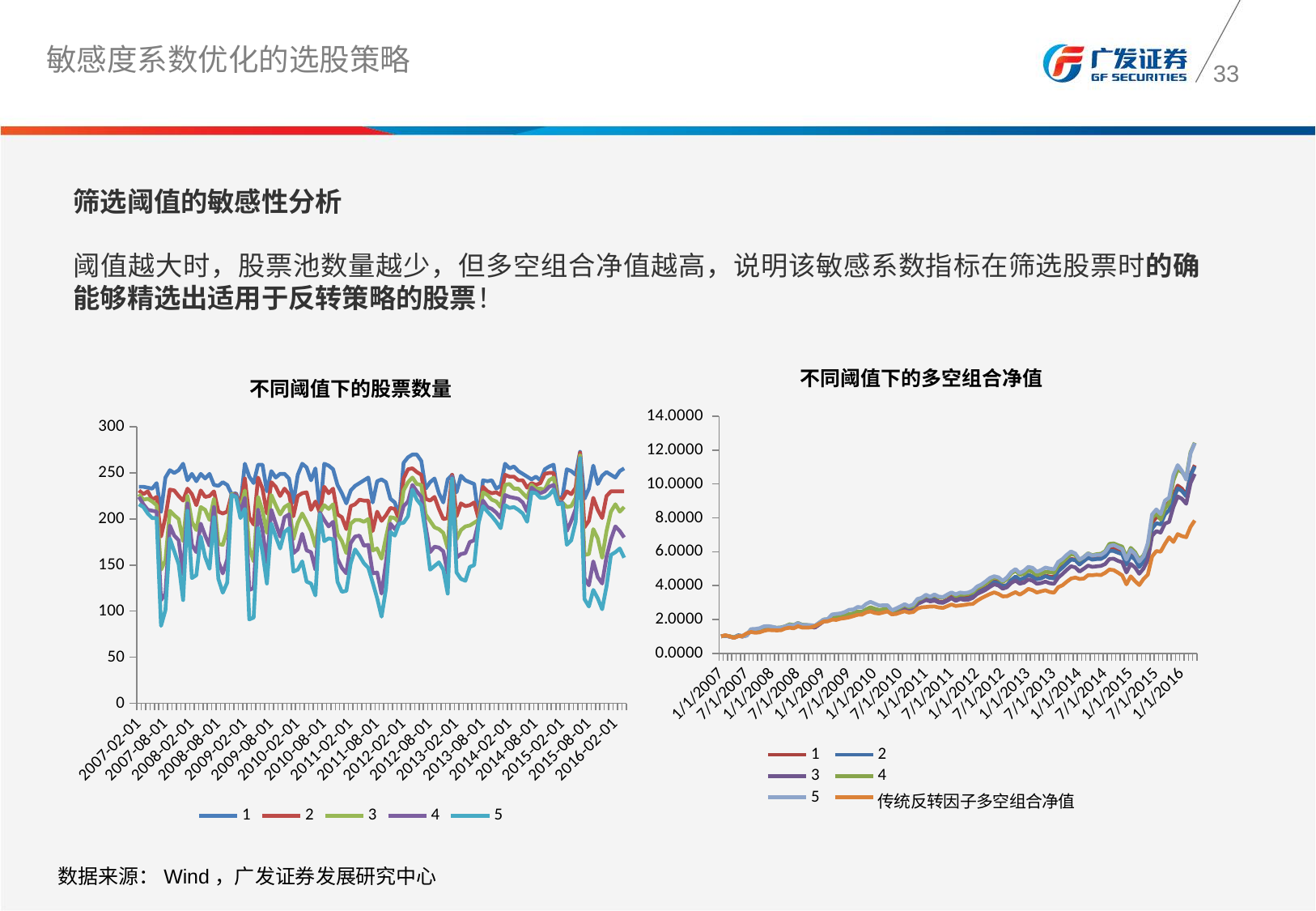

敏感度系数优化的选股策略
33
筛选阈值的敏感性分析

阈值越大时，股票池数量越少，但多空组合净值越高，说明该敏感系数指标在筛选股票时的确能够精选出适用于反转策略的股票！

### Chart: 不同阈值下的多空组合净值

| Category | 1  | 2  | 3  | 4  | 5  | 传统反转因子多空组合净值 |
|---|---|---|---|---|---|---|
| 39113 | 1.0 | 1.0 | 1.0 | 1.0 | 1.0 | 1.0 |
| 39141 | 1.041321914893617 | 1.0427742608695652 | 1.0378883333333333 | 1.0433940454545454 | 1.0476718139534884 | 1.0644237800000003 |
| 39172 | 0.9936865995852376 | 0.9803741856439033 | 0.984667872790606 | 1.0049734134335284 | 0.9872519568286157 | 0.9961050169892361 |
| 39202 | 0.9156091871546097 | 0.9349284713937698 | 0.9166558781490859 | 0.9382331529753463 | 0.9123455389666257 | 0.9113901302596672 |
| 39233 | 1.024671935673436 | 1.0645442348758853 | 1.0250366219493074 | 1.0292544692871233 | 1.033113242558323 | 1.0063933736406259 |
| 39263 | 0.9940627393972241 | 1.0217142331206266 | 0.989874123240873 | 0.9972230660522062 | 0.9971925666381777 | 1.0215095631356481 |
| 39294 | 1.1194158207517988 | 1.141186542208777 | 1.0635994700695868 | 1.0600991135748274 | 1.0395334876667055 | 1.179777431052726 |
| 39325 | 1.3016121681895698 | 1.3741584624361753 | 1.3321493128214918 | 1.4055063681680036 | 1.4273103527109703 | 1.2581037277356155 |
| 39355 | 1.2637026096620751 | 1.3254484881801398 | 1.3224224784024157 | 1.4024550508297207 | 1.4361797000230119 | 1.209594405834487 |
| 39386 | 1.2989173256937017 | 1.3641771421395437 | 1.3706697731650115 | 1.4382203426647258 | 1.4788670951644078 | 1.2349819901172883 |
| 39416 | 1.374123885479318 | 1.4505548986167731 | 1.4490857223542932 | 1.5525616130712274 | 1.588272943431123 | 1.3222837561857121 |
| 39447 | 1.4558567213367093 | 1.5227279169405865 | 1.5266528797298644 | 1.5792650628811333 | 1.6049328436943449 | 1.3758062324699678 |
| 39478 | 1.4227636118736562 | 1.4986915574633368 | 1.4997357842949561 | 1.54465355921918 | 1.5678777627520948 | 1.359394163489154 |
| 39507 | 1.3846032625357036 | 1.4468312011557005 | 1.4464575936483504 | 1.5069247600014328 | 1.5017409622682183 | 1.3520660229962664 |
| 39538 | 1.3988223592026103 | 1.4730848954233136 | 1.4734827382066944 | 1.5271249451350557 | 1.518860364277791 | 1.3577959435951221 |
| 39568 | 1.496604409862321 | 1.5714425177020506 | 1.5361691494211442 | 1.5920492525236771 | 1.5845460121649244 | 1.4628128514059224 |
| 39599 | 1.5822288584823105 | 1.6719313738085302 | 1.6360046727156565 | 1.7109646295783316 | 1.6684724117582144 | 1.5083537408491607 |
| 39629 | 1.539062813669045 | 1.6271368769793602 | 1.588013356567136 | 1.664240399734068 | 1.6428290263930565 | 1.473817206581536 |
| 39660 | 1.661723074538858 | 1.7625695633273706 | 1.7000471935959705 | 1.7886602403861012 | 1.7800505511072795 | 1.5958459797613924 |
| 39691 | 1.600362500423297 | 1.6786097341362773 | 1.5867767491893865 | 1.674295033654046 | 1.6551933882901362 | 1.5184660892240083 |
| 39721 | 1.574282993116399 | 1.640555856171912 | 1.586958715146595 | 1.672279003044773 | 1.6696373644266589 | 1.5117960447111611 |
| 39752 | 1.537163677824747 | 1.5947607397858101 | 1.5378679058153546 | 1.6377306358980956 | 1.6580211835477692 | 1.5271420293556965 |
| 39782 | 1.52996100705916 | 1.5872881871069595 | 1.5306619352564967 | 1.614323097829416 | 1.6343236394450487 | 1.6029795818336743 |
| 39813 | 1.706604219089316 | 1.7687120523169109 | 1.701385674793717 | 1.7943780594996848 | 1.8140264752383297 | 1.7396202223352824 |
| 39844 | 1.882658145346093 | 1.9535131516985897 | 1.8902404569162055 | 1.9884263480898778 | 1.9909574567993764 | 1.8771039934937535 |
| 39872 | 1.910214286774845 | 1.9729067756066494 | 1.9367293183588896 | 2.0060063417738956 | 2.0255043609747636 | 1.8921225336063376 |
| 39903 | 2.095298418593348 | 2.1523372706771107 | 2.113844623053223 | 2.204677950102877 | 2.2914509455383687 | 1.9819288562919797 |
| 39933 | 2.0956509636974805 | 2.128762097506385 | 2.084476204628783 | 2.1670984207593116 | 2.3258331485535293 | 1.9713705663344325 |
| 39964 | 2.1419449207654417 | 2.172872567925934 | 2.1119148281527402 | 2.1887373628688263 | 2.358212663174066 | 2.043256968596225 |
| 39994 | 2.1694890304799648 | 2.190533156558074 | 2.138113492166799 | 2.2318960101360874 | 2.4354922501701743 | 2.075043324712156 |
| 40025 | 2.270390927705878 | 2.2972351485944147 | 2.2153082306222447 | 2.3205402239706623 | 2.56795380267243 | 2.1228298202214693 |
| 40056 | 2.3059684984368514 | 2.349479683947864 | 2.2611900701355236 | 2.3415086254344613 | 2.5894461274114735 | 2.1964594083171156 |
| 40086 | 2.4239294228233383 | 2.468422392881301 | 2.391563979281668 | 2.4711016417403915 | 2.73456206905739 | 2.2741437627058816 |
| 40117 | 2.4252040634241117 | 2.44122674115614 | 2.3534607070013207 | 2.433922338781025 | 2.7046417338805226 | 2.281938435935431 |
| 40147 | 2.5346757950886567 | 2.5841388080907475 | 2.4900265404202915 | 2.5920376007636077 | 2.916395664363829 | 2.4149576476306662 |
| 40178 | 2.627027658186135 | 2.7081734511076245 | 2.5981550743241333 | 2.716035938051942 | 3.038686044109187 | 2.471181435804827 |
| 40209 | 2.5432933509534448 | 2.6134428978746054 | 2.4898646389233225 | 2.6251181627958684 | 2.928100336675439 | 2.3800914091026257 |
| 40237 | 2.4925895799575395 | 2.5466120522431734 | 2.4389411612158662 | 2.557323054359031 | 2.824126623758385 | 2.3469105071664975 |
| 40268 | 2.5220026642796034 | 2.5668388297206994 | 2.4620987290825016 | 2.5979924470395086 | 2.83219167043296 | 2.409334994044206 |
| 40298 | 2.596794285172892 | 2.6247650238361837 | 2.522359479307109 | 2.6569612859671925 | 2.8367911497057436 | 2.4689710465635875 |
| 40329 | 2.4137564267886717 | 2.386590533369806 | 2.3082917386735176 | 2.4657278258903466 | 2.5343620454164855 | 2.296957290575872 |
| 40359 | 2.4966464316555457 | 2.4613021949958935 | 2.403513593150078 | 2.57940791162539 | 2.6456609788133414 | 2.320863861269175 |
| 40390 | 2.6158106960064953 | 2.5787794884136783 | 2.518232652106021 | 2.702522359211001 | 2.7673184725082454 | 2.4063862504638753 |
| 40421 | 2.697424945498883 | 2.6574616170023444 | 2.6457697160429317 | 2.8422831644267075 | 2.899777040923515 | 2.480531679229993 |
| 40451 | 2.620804854375413 | 2.555001707991254 | 2.521879785242744 | 2.711365208371601 | 2.779505556971081 | 2.402075835739032 |
| 40482 | 2.6871592827521407 | 2.6051329521556275 | 2.593777111710837 | 2.782960614275459 | 2.8823841108812522 | 2.437257887508701 |
| 40512 | 2.963139917561474 | 2.922341311030156 | 2.916230510832597 | 3.1347342870724892 | 3.2079393078609018 | 2.636177419726558 |
| 40543 | 3.075863949695562 | 3.0308344741972078 | 3.031730153198531 | 3.244212503974209 | 3.274532919952786 | 2.713403894534383 |
| 40574 | 3.1868034953159836 | 3.151429411978829 | 3.157448328584724 | 3.3841889187769323 | 3.4543498020858436 | 2.7324382118120165 |
| 40602 | 3.146846798865017 | 3.1094985181419466 | 3.062135974133794 | 3.3436490229741263 | 3.338960010427008 | 2.760338427958894 |
| 40633 | 3.2108991916012344 | 3.1614893333652803 | 3.1083910298329185 | 3.4214659524440822 | 3.4721026597324864 | 2.7663255468023684 |
| 40663 | 3.0516834759694915 | 3.000939636105082 | 3.00796266166872 | 3.3037091686773725 | 3.34415535121172 | 2.7048154683715535 |
| 40694 | 3.0416161629124856 | 2.9974225348515673 | 2.980379644061218 | 3.283684415726852 | 3.3160345718070707 | 2.6787208693330578 |
| 40724 | 3.151324899104368 | 3.1098566716127225 | 3.1158121931093703 | 3.4262944435860554 | 3.466026133635166 | 2.779778721444856 |
| 40755 | 3.330805017688205 | 3.257253371574626 | 3.255247149214797 | 3.5706301562135856 | 3.591966859374749 | 2.8827528752884892 |
| 40786 | 3.197576633528093 | 3.117257813342411 | 3.0947294326292205 | 3.381936507455817 | 3.4820035288403965 | 2.792453610705539 |
| 40816 | 3.2641006166003286 | 3.2200643365889436 | 3.2050190008293336 | 3.469198703628369 | 3.5845566574396472 | 2.8264569832286672 |
| 40847 | 3.269952060972354 | 3.1948914836376594 | 3.152593881834629 | 3.46586306907483 | 3.5574783190232386 | 2.854206403011191 |
| 40877 | 3.2963165696835897 | 3.2196955561527947 | 3.168965223048149 | 3.5150393114790948 | 3.5905498874016932 | 2.897789135812931 |
| 40908 | 3.387312921760203 | 3.3355411221761884 | 3.274064430015324 | 3.594998000720684 | 3.705587216031665 | 2.914398219935322 |
| 40939 | 3.6022243773942004 | 3.5535403727643486 | 3.5043017617065715 | 3.847803883076953 | 3.944455448940703 | 3.104705800738701 |
| 40968 | 3.730562626399812 | 3.671874303626677 | 3.6221485350947864 | 3.9668002414355876 | 4.063693909804981 | 3.2531430269543384 |
| 40999 | 3.8528739788765414 | 3.802348996069568 | 3.7468946514906007 | 4.114057829523865 | 4.243021267904852 | 3.3804487330685706 |
| 41029 | 4.016207937919319 | 3.973642134331446 | 3.922569336570493 | 4.311613048301549 | 4.453167688230195 | 3.4978188596063573 |
| 41060 | 4.263937089056259 | 4.202272946031733 | 4.07283812723703 | 4.496107345561246 | 4.551518022000247 | 3.5976333531260445 |
| 41090 | 4.195990431554245 | 4.139026594177146 | 4.003940870946994 | 4.4162815142472525 | 4.486173359647978 | 3.5028938520261597 |
| 41121 | 3.9822749562976933 | 3.9462624366013346 | 3.8110891057559435 | 4.203462302690893 | 4.279070288043169 | 3.358676364928562 |
| 41152 | 4.0172146900876955 | 4.020863478580673 | 3.9019601280721874 | 4.390059511351613 | 4.4839425824150645 | 3.3676598166018357 |
| 41182 | 4.310021099650917 | 4.318997803244168 | 4.151951525656484 | 4.713947126950357 | 4.797455518453654 | 3.496083974584431 |
| 41213 | 4.47714963849312 | 4.535978905548541 | 4.295656964209102 | 4.87926439561121 | 4.973186633924978 | 3.608417767518675 |
| 41243 | 4.29353069512406 | 4.351492025099962 | 4.109928894815026 | 4.641773446123179 | 4.739027056582923 | 3.4617013413844275 |
| 41274 | 4.439425315387157 | 4.446322567780757 | 4.167932445850849 | 4.689684671190702 | 4.8794351562600164 | 3.611918132456356 |
| 41305 | 4.639117914114602 | 4.6463254161816865 | 4.358227312231832 | 4.903801125684003 | 5.103715648535232 | 3.8027569171813114 |
| 41333 | 4.528832370125374 | 4.525717030293525 | 4.283889153487873 | 4.806657458132736 | 5.048119780322384 | 3.7248978270113127 |
| 41364 | 4.411487088535162 | 4.374511350822153 | 4.106087028857087 | 4.613750822909176 | 4.813366318308455 | 3.5848822701020016 |
| 41394 | 4.448156747804781 | 4.430390525577297 | 4.144395632232183 | 4.701370708966757 | 4.918923626798433 | 3.658537081979404 |
| 41425 | 4.585847215854704 | 4.558089114148741 | 4.232992340797184 | 4.8072698901354975 | 5.0659889269202285 | 3.7222781272170447 |
| 41455 | 4.52755963417293 | 4.453846464124738 | 4.135456056895331 | 4.7901054643174845 | 5.006279492764571 | 3.6205824737361922 |
| 41486 | 4.495536091691434 | 4.4221730463412765 | 4.101488375180006 | 4.7485995689388245 | 4.960635573869205 | 3.57693836345001 |
| 41517 | 4.888365494740625 | 4.845437481831515 | 4.469017006396161 | 5.195763966383176 | 5.395348825127411 | 3.901957297077499 |
| 41547 | 5.122001155446684 | 5.058254468149023 | 4.684633868526735 | 5.371188174054173 | 5.568571894506952 | 4.014756951560918 |
| 41578 | 5.34402293890647 | 5.302951462243652 | 4.923249633971352 | 5.646236873269168 | 5.814894191903033 | 4.223223447156136 |
| 41608 | 5.565564637687365 | 5.537687080093331 | 5.141018361100676 | 5.850144245431844 | 6.015450936280726 | 4.412058422063849 |
| 41639 | 5.546434963113752 | 5.50224489830303 | 5.07770427187974 | 5.802956835694585 | 5.894338854855118 | 4.476445267199227 |
| 41670 | 5.257498873483093 | 5.243071421660428 | 4.828861758809035 | 5.503775079662643 | 5.5342424538449 | 4.39037101372575 |
| 41698 | 5.463970441448603 | 5.456276854966861 | 4.996808646104758 | 5.690902306598997 | 5.682142052767324 | 4.416182224433995 |
| 41729 | 5.6620419412313225 | 5.647967664256267 | 5.18030373435879 | 5.907849073589521 | 5.8913324123545925 | 4.615482629264345 |
| 41759 | 5.5779256269848405 | 5.531997826540101 | 5.107944576105475 | 5.78751048457801 | 5.767889360541056 | 4.6115434994595725 |
| 41790 | 5.626370366396071 | 5.568724644860547 | 5.1353818436410865 | 5.853464550280459 | 5.80699930809146 | 4.641430590071525 |
| 41820 | 5.654530005608229 | 5.572691513755389 | 5.160772221895062 | 5.879324728361314 | 5.805373497182613 | 4.618484796077694 |
| 41851 | 5.816048592348008 | 5.71713911626116 | 5.271923396758937 | 6.032090034629282 | 5.976757282408739 | 4.7507117848651585 |
| 41882 | 6.215573741758509 | 6.051844768378647 | 5.571702725188357 | 6.462917771921944 | 6.331959288123002 | 4.948689052203965 |
| 41912 | 6.240660056362485 | 6.041582384803332 | 5.586449326566317 | 6.492192204261642 | 6.3948550714564245 | 4.913059579739687 |
| 41943 | 6.138504944515072 | 5.943255754788257 | 5.460784456411669 | 6.385775294610874 | 6.270641406548455 | 4.767102012700014 |
| 41973 | 6.059123242926708 | 5.856663112766568 | 5.375878018122866 | 6.3000700381036285 | 6.1546817793592385 | 4.601572118014267 |
| 42004 | 5.397338673953967 | 5.235091591210997 | 4.77569162756702 | 5.68462195997515 | 5.5373833863785356 | 4.070343808912995 |
| 42035 | 5.933919759563046 | 5.766433518166738 | 5.2780370784875394 | 6.225749452977358 | 6.110831976792024 | 4.54985513870018 |
| 42063 | 5.708773087980326 | 5.537543589313386 | 5.072391620189493 | 5.983178762308163 | 5.867634649015742 | 4.266521145175427 |
| 42094 | 5.244111726976252 | 5.096115051793944 | 4.69868208063097 | 5.522408344351583 | 5.4188130619229 | 4.028433052494287 |
| 42124 | 5.675617587025359 | 5.434237868847427 | 5.007727714006631 | 5.796672524364391 | 5.735255643123242 | 4.393573890246447 |
| 42155 | 6.159753558645139 | 5.905224210025279 | 5.521338705898098 | 6.340426492176131 | 6.509298685808811 | 4.643875706902308 |
| 42185 | 7.710746082345454 | 7.359338429950324 | 6.941416603434889 | 7.98668186314035 | 8.199400753224344 | 5.71420161316373 |
| 42216 | 8.04108355721305 | 7.685239566649046 | 7.217643986509784 | 8.26504139031335 | 8.496916754955159 | 6.040053045882133 |
| 42247 | 7.999470425385979 | 7.614938542126986 | 7.133613243050967 | 7.895925964228578 | 8.220946204901137 | 6.000288115052446 |
| 42277 | 8.619898528765987 | 8.202406994368962 | 7.657442561103232 | 8.523801311385474 | 9.016027138701372 | 6.454534166525902 |
| 42308 | 8.93609217938141 | 8.444783824553664 | 7.764699702704385 | 8.876385511363832 | 9.194123181688632 | 6.853859865437419 |
| 42338 | 9.317669151256299 | 9.096012196207136 | 8.649172387778313 | 10.197633446333683 | 10.517009482150401 | 6.577714561606211 |
| 42369 | 9.905843103008309 | 9.74413763003324 | 9.263911380193994 | 10.871066737598172 | 11.11360114815828 | 7.0389857409306495 |
| 42400 | 9.718773479768693 | 9.587962405022488 | 9.127991498372845 | 10.696594813313112 | 10.77242366461086 | 6.9208456567303065 |
| 42429 | 9.335407931139633 | 9.273662744366892 | 8.833914783990895 | 10.36565568127739 | 10.255422735675191 | 6.85655487625285 |
| 42460 | 10.540826610054554 | 10.498275513133768 | 10.048536267290421 | 11.868624767242773 | 11.808316560223126 | 7.465865847911851 |
| 42490 | 11.114142789424044 | 11.035466337332924 | 10.59559891800511 | 12.440781166025609 | 12.413032259588714 | 7.844930179949221 |

### Chart: 不同阈值下的股票数量

| Category | 1 | 2 | 3 | 4 | 5 |
|---|---|---|---|---|---|
| 39141 | 235.0 | 231.0 | 227.0 | 224.0 | 216.0 |
| 39172 | 235.0 | 227.0 | 221.0 | 216.0 | 213.0 |
| 39202 | 234.0 | 230.0 | 222.0 | 210.0 | 206.0 |
| 39233 | 233.0 | 221.0 | 219.0 | 209.0 | 201.0 |
| 39263 | 239.0 | 224.0 | 215.0 | 208.0 | 201.0 |
| 39294 | 208.0 | 181.0 | 145.0 | 112.0 | 84.0 |
| 39325 | 245.0 | 202.0 | 155.0 | 119.0 | 101.0 |
| 39355 | 253.0 | 232.0 | 209.0 | 193.0 | 179.0 |
| 39386 | 250.0 | 231.0 | 204.0 | 182.0 | 165.0 |
| 39416 | 253.0 | 225.0 | 200.0 | 177.0 | 151.0 |
| 39447 | 260.0 | 220.0 | 176.0 | 140.0 | 112.0 |
| 39478 | 242.0 | 233.0 | 225.0 | 217.0 | 209.0 |
| 39507 | 249.0 | 227.0 | 197.0 | 172.0 | 136.0 |
| 39538 | 241.0 | 215.0 | 188.0 | 164.0 | 139.0 |
| 39568 | 249.0 | 231.0 | 213.0 | 195.0 | 181.0 |
| 39599 | 244.0 | 224.0 | 210.0 | 182.0 | 159.0 |
| 39629 | 249.0 | 225.0 | 199.0 | 171.0 | 146.0 |
| 39660 | 237.0 | 230.0 | 222.0 | 213.0 | 202.0 |
| 39691 | 236.0 | 208.0 | 173.0 | 154.0 | 135.0 |
| 39721 | 240.0 | 206.0 | 172.0 | 141.0 | 120.0 |
| 39752 | 237.0 | 208.0 | 188.0 | 156.0 | 131.0 |
| 39782 | 227.0 | 227.0 | 227.0 | 226.0 | 226.0 |
| 39813 | 228.0 | 227.0 | 226.0 | 226.0 | 224.0 |
| 39844 | 215.0 | 213.0 | 211.0 | 207.0 | 201.0 |
| 39872 | 260.0 | 244.0 | 231.0 | 223.0 | 211.0 |
| 39903 | 246.0 | 202.0 | 169.0 | 123.0 | 91.0 |
| 39933 | 239.0 | 194.0 | 154.0 | 125.0 | 93.0 |
| 39964 | 259.0 | 245.0 | 224.0 | 210.0 | 190.0 |
| 39994 | 259.0 | 233.0 | 209.0 | 188.0 | 164.0 |
| 40025 | 230.0 | 206.0 | 185.0 | 153.0 | 130.0 |
| 40056 | 252.0 | 240.0 | 226.0 | 210.0 | 195.0 |
| 40086 | 245.0 | 235.0 | 215.0 | 195.0 | 181.0 |
| 40117 | 249.0 | 225.0 | 205.0 | 181.0 | 168.0 |
| 40147 | 249.0 | 233.0 | 213.0 | 202.0 | 186.0 |
| 40178 | 244.0 | 227.0 | 216.0 | 205.0 | 190.0 |
| 40209 | 218.0 | 203.0 | 178.0 | 163.0 | 143.0 |
| 40237 | 248.0 | 225.0 | 196.0 | 167.0 | 145.0 |
| 40268 | 260.0 | 228.0 | 206.0 | 184.0 | 154.0 |
| 40298 | 256.0 | 229.0 | 197.0 | 166.0 | 132.0 |
| 40329 | 242.0 | 210.0 | 187.0 | 164.0 | 130.0 |
| 40359 | 255.0 | 219.0 | 170.0 | 145.0 | 117.0 |
| 40390 | 207.0 | 207.0 | 207.0 | 207.0 | 205.0 |
| 40421 | 260.0 | 235.0 | 215.0 | 199.0 | 176.0 |
| 40451 | 258.0 | 228.0 | 211.0 | 192.0 | 179.0 |
| 40482 | 254.0 | 233.0 | 216.0 | 197.0 | 178.0 |
| 40512 | 237.0 | 205.0 | 184.0 | 157.0 | 132.0 |
| 40543 | 228.0 | 202.0 | 176.0 | 147.0 | 121.0 |
| 40574 | 217.0 | 189.0 | 163.0 | 141.0 | 122.0 |
| 40602 | 231.0 | 214.0 | 195.0 | 174.0 | 152.0 |
| 40633 | 236.0 | 216.0 | 199.0 | 181.0 | 167.0 |
| 40663 | 239.0 | 221.0 | 199.0 | 182.0 | 160.0 |
| 40694 | 242.0 | 220.0 | 197.0 | 171.0 | 152.0 |
| 40724 | 245.0 | 220.0 | 200.0 | 172.0 | 147.0 |
| 40755 | 218.0 | 187.0 | 166.0 | 141.0 | 131.0 |
| 40786 | 241.0 | 208.0 | 168.0 | 142.0 | 114.0 |
| 40816 | 243.0 | 198.0 | 157.0 | 119.0 | 94.0 |
| 40847 | 240.0 | 204.0 | 180.0 | 153.0 | 124.0 |
| 40877 | 222.0 | 212.0 | 202.0 | 195.0 | 186.0 |
| 40908 | 218.0 | 211.0 | 201.0 | 189.0 | 182.0 |
| 40939 | 204.0 | 199.0 | 196.0 | 196.0 | 195.0 |
| 40968 | 261.0 | 244.0 | 231.0 | 214.0 | 196.0 |
| 40999 | 267.0 | 254.0 | 240.0 | 219.0 | 203.0 |
| 41029 | 270.0 | 255.0 | 245.0 | 237.0 | 232.0 |
| 41060 | 270.0 | 251.0 | 238.0 | 230.0 | 221.0 |
| 41090 | 263.0 | 248.0 | 237.0 | 224.0 | 215.0 |
| 41121 | 233.0 | 222.0 | 205.0 | 192.0 | 184.0 |
| 41152 | 240.0 | 220.0 | 198.0 | 164.0 | 145.0 |
| 41182 | 244.0 | 224.0 | 191.0 | 170.0 | 149.0 |
| 41213 | 228.0 | 211.0 | 189.0 | 169.0 | 153.0 |
| 41243 | 218.0 | 200.0 | 185.0 | 165.0 | 145.0 |
| 41274 | 243.0 | 201.0 | 168.0 | 141.0 | 119.0 |
| 41305 | 248.0 | 248.0 | 246.0 | 246.0 | 244.0 |
| 41333 | 229.0 | 203.0 | 178.0 | 158.0 | 142.0 |
| 41364 | 247.0 | 217.0 | 188.0 | 162.0 | 135.0 |
| 41394 | 242.0 | 214.0 | 192.0 | 163.0 | 133.0 |
| 41425 | 240.0 | 215.0 | 193.0 | 175.0 | 148.0 |
| 41455 | 238.0 | 218.0 | 196.0 | 177.0 | 150.0 |
| 41486 | 202.0 | 200.0 | 199.0 | 197.0 | 196.0 |
| 41517 | 242.0 | 235.0 | 229.0 | 220.0 | 214.0 |
| 41547 | 241.0 | 230.0 | 226.0 | 213.0 | 208.0 |
| 41578 | 242.0 | 228.0 | 221.0 | 211.0 | 203.0 |
| 41608 | 233.0 | 229.0 | 219.0 | 207.0 | 197.0 |
| 41639 | 236.0 | 226.0 | 213.0 | 201.0 | 190.0 |
| 41670 | 260.0 | 248.0 | 237.0 | 226.0 | 215.0 |
| 41698 | 255.0 | 246.0 | 238.0 | 224.0 | 212.0 |
| 41729 | 257.0 | 246.0 | 233.0 | 223.0 | 213.0 |
| 41759 | 252.0 | 242.0 | 233.0 | 222.0 | 210.0 |
| 41790 | 249.0 | 242.0 | 228.0 | 218.0 | 206.0 |
| 41820 | 246.0 | 234.0 | 223.0 | 208.0 | 197.0 |
| 41851 | 243.0 | 239.0 | 237.0 | 234.0 | 229.0 |
| 41882 | 246.0 | 237.0 | 233.0 | 230.0 | 228.0 |
| 41912 | 242.0 | 239.0 | 233.0 | 228.0 | 223.0 |
| 41943 | 254.0 | 249.0 | 232.0 | 230.0 | 223.0 |
| 41973 | 257.0 | 250.0 | 242.0 | 235.0 | 226.0 |
| 42004 | 259.0 | 250.0 | 245.0 | 237.0 | 232.0 |
| 42035 | 223.0 | 221.0 | 220.0 | 218.0 | 216.0 |
| 42063 | 224.0 | 222.0 | 218.0 | 218.0 | 217.0 |
| 42094 | 254.0 | 230.0 | 213.0 | 187.0 | 172.0 |
| 42124 | 252.0 | 227.0 | 214.0 | 198.0 | 177.0 |
| 42155 | 248.0 | 234.0 | 223.0 | 211.0 | 197.0 |
| 42185 | 273.0 | 272.0 | 269.0 | 266.0 | 266.0 |
| 42216 | 222.0 | 191.0 | 161.0 | 136.0 | 113.0 |
| 42247 | 233.0 | 198.0 | 162.0 | 128.0 | 105.0 |
| 42277 | 258.0 | 223.0 | 189.0 | 154.0 | 123.0 |
| 42308 | 238.0 | 210.0 | 179.0 | 137.0 | 114.0 |
| 42338 | 247.0 | 201.0 | 158.0 | 130.0 | 102.0 |
| 42369 | 251.0 | 225.0 | 187.0 | 159.0 | 127.0 |
| 42400 | 248.0 | 230.0 | 208.0 | 178.0 | 161.0 |
| 42429 | 245.0 | 230.0 | 216.0 | 192.0 | 164.0 |
| 42460 | 252.0 | 230.0 | 208.0 | 187.0 | 168.0 |
| 42490 | 255.0 | 230.0 | 213.0 | 180.0 | 158.0 |
数据来源：Wind，广发证券发展研究中心